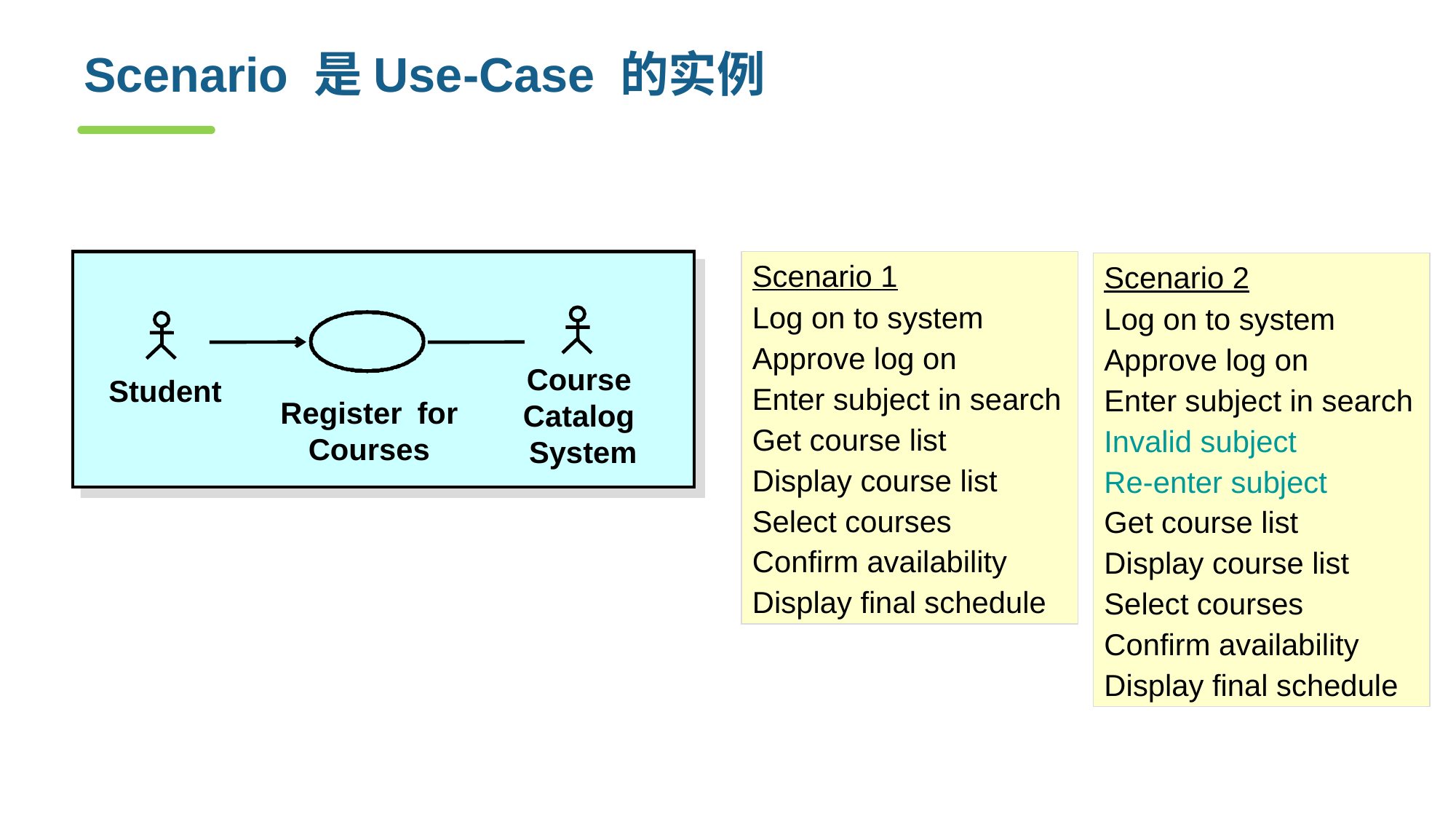

# Scenario 是Use-Case 的实例

Course
Catalog
System
Student
Register  for Courses
Scenario 1
Log on to system
Approve log on
Enter subject in search
Get course list
Display course list
Select courses
Confirm availability
Display final schedule
Scenario 2
Log on to system
Approve log on
Enter subject in search
Invalid subject
Re-enter subject
Get course list
Display course list
Select courses
Confirm availability
Display final schedule
67